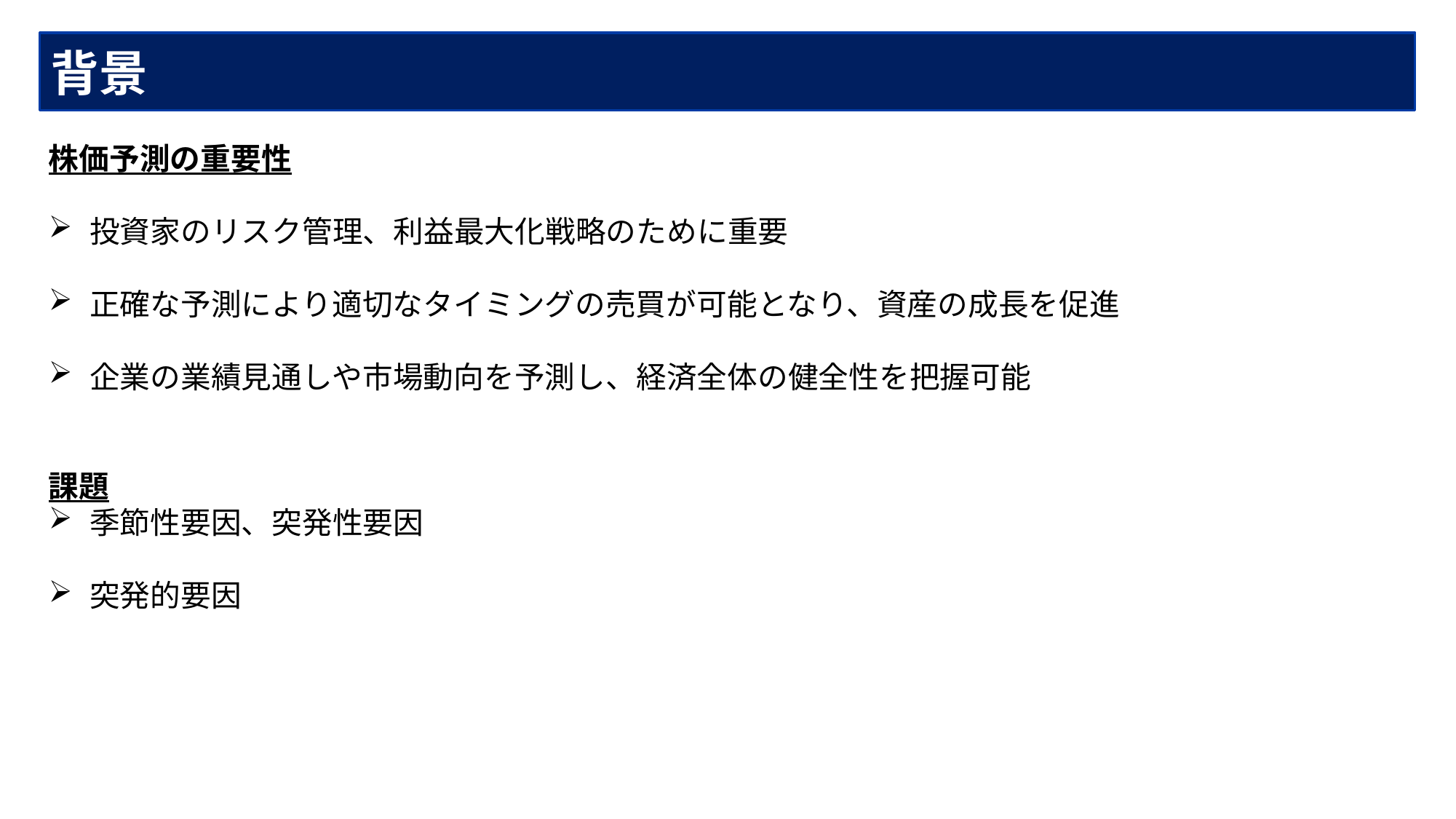

# 背景
株価予測の重要性

投資家のリスク管理、利益最大化戦略のために重要

正確な予測により適切なタイミングの売買が可能となり、資産の成長を促進

企業の業績見通しや市場動向を予測し、経済全体の健全性を把握可能

課題
季節性要因、突発性要因

突発的要因